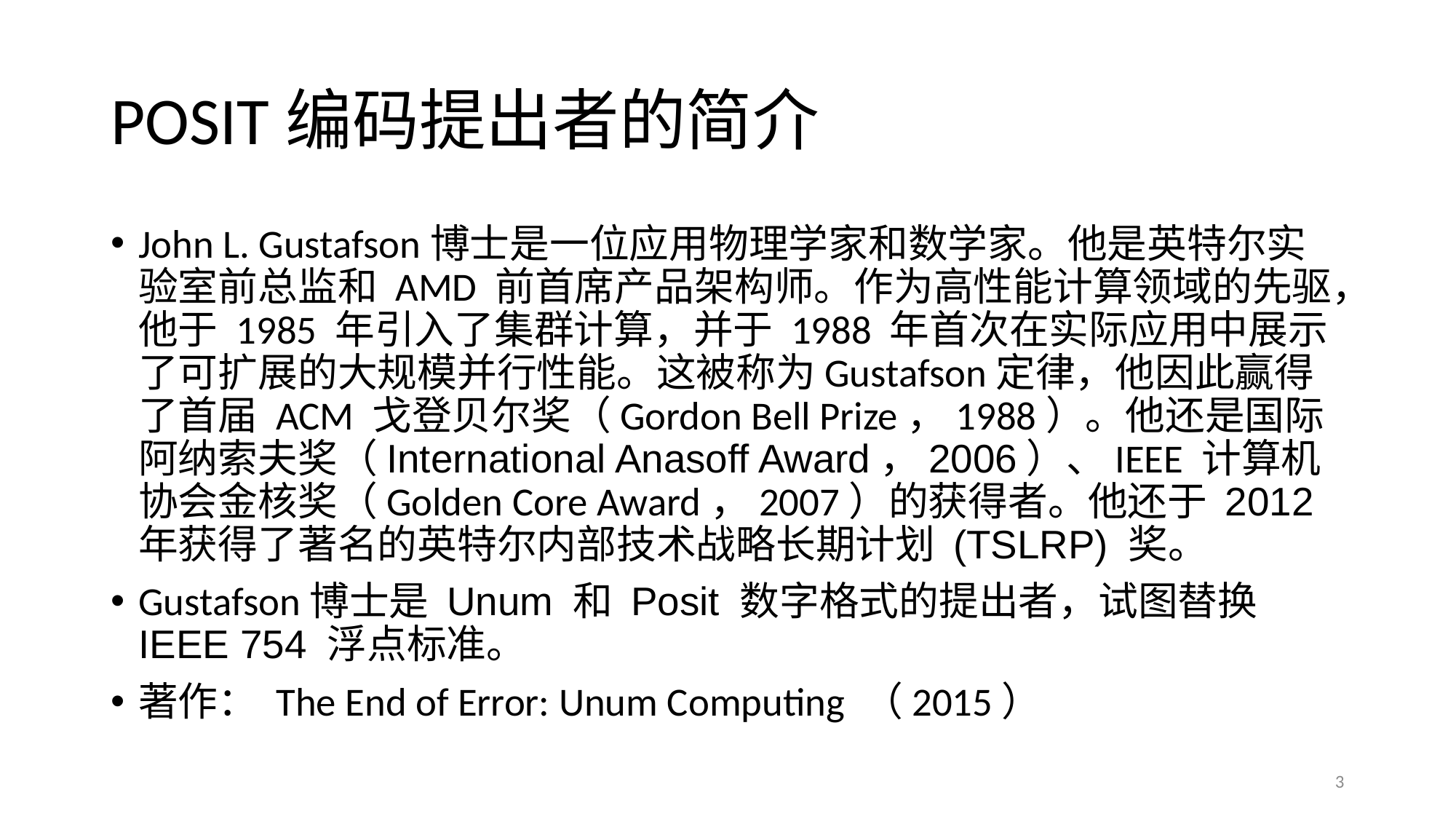

# POSIT编码提出者的简介
John L. Gustafson博士是一位应用物理学家和数学家。他是英特尔实验室前总监和 AMD 前首席产品架构师。作为高性能计算领域的先驱，他于 1985 年引入了集群计算，并于 1988 年首次在实际应用中展示了可扩展的大规模并行性能。这被称为Gustafson定律，他因此赢得了首届 ACM 戈登贝尔奖（Gordon Bell Prize，1988）。他还是国际阿纳索夫奖（International Anasoff Award，2006）、IEEE 计算机协会金核奖（Golden Core Award，2007）的获得者。他还于 2012 年获得了著名的英特尔内部技术战略长期计划 (TSLRP) 奖。
Gustafson博士是 Unum 和 Posit 数字格式的提出者，试图替换 IEEE 754 浮点标准。
著作： The End of Error: Unum Computing （2015）

3